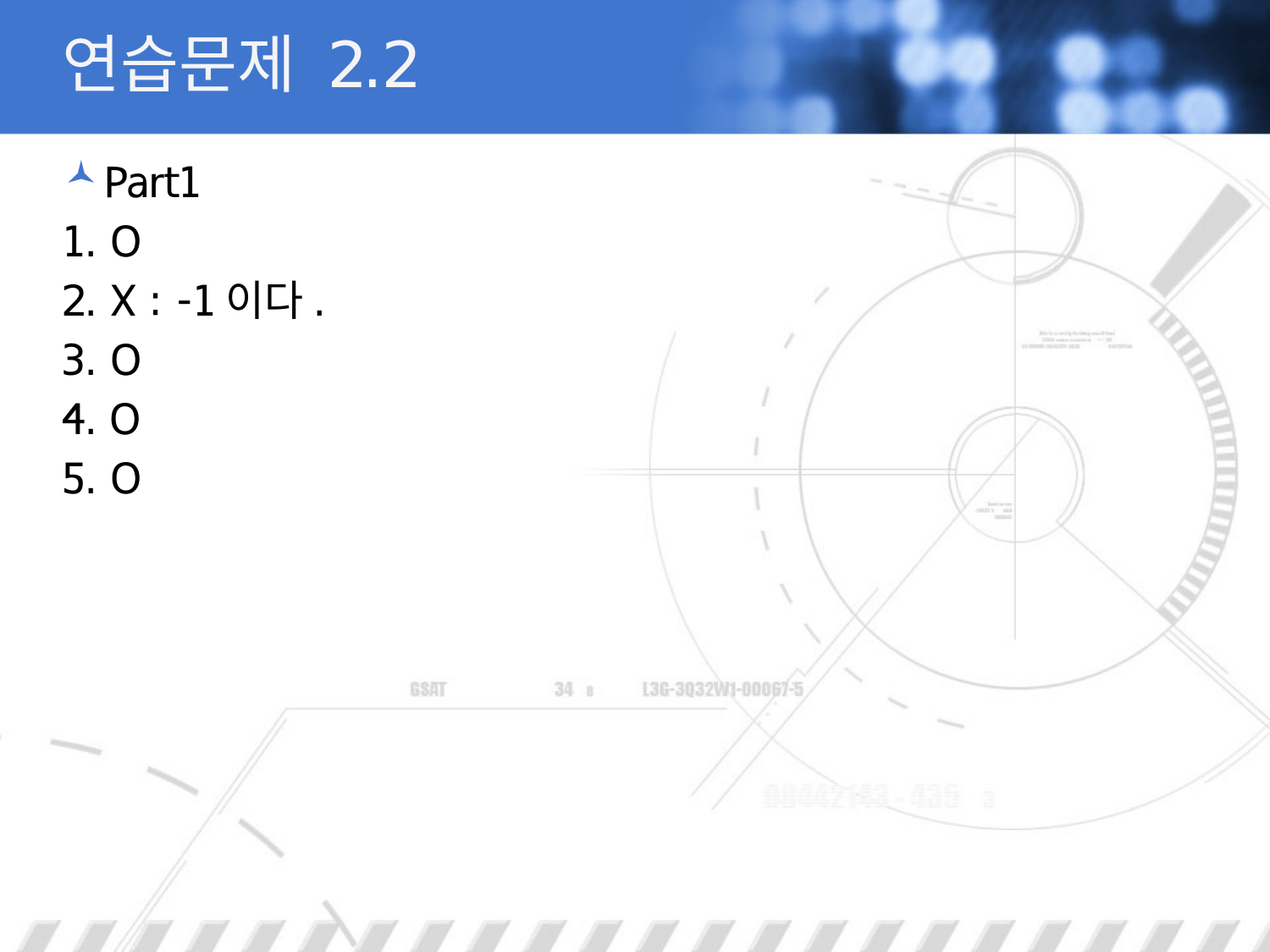

# 연습문제 2.2
Part1
1. O
2. X : -1이다.
3. O
4. O
5. O